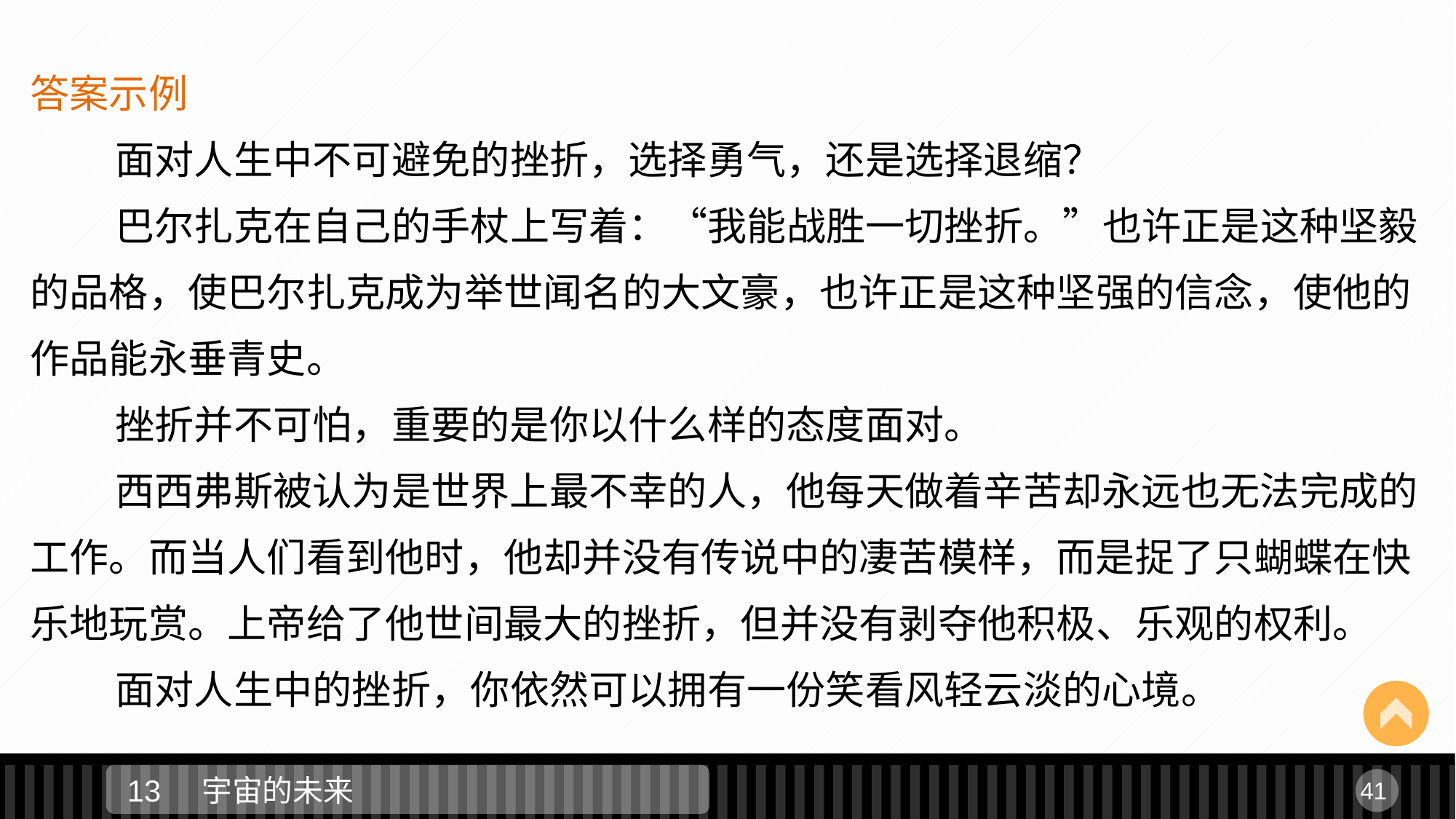

答案示例
面对人生中不可避免的挫折，选择勇气，还是选择退缩？
巴尔扎克在自己的手杖上写着：“我能战胜一切挫折。”也许正是这种坚毅的品格，使巴尔扎克成为举世闻名的大文豪，也许正是这种坚强的信念，使他的作品能永垂青史。
挫折并不可怕，重要的是你以什么样的态度面对。
西西弗斯被认为是世界上最不幸的人，他每天做着辛苦却永远也无法完成的工作。而当人们看到他时，他却并没有传说中的凄苦模样，而是捉了只蝴蝶在快乐地玩赏。上帝给了他世间最大的挫折，但并没有剥夺他积极、乐观的权利。
面对人生中的挫折，你依然可以拥有一份笑看风轻云淡的心境。